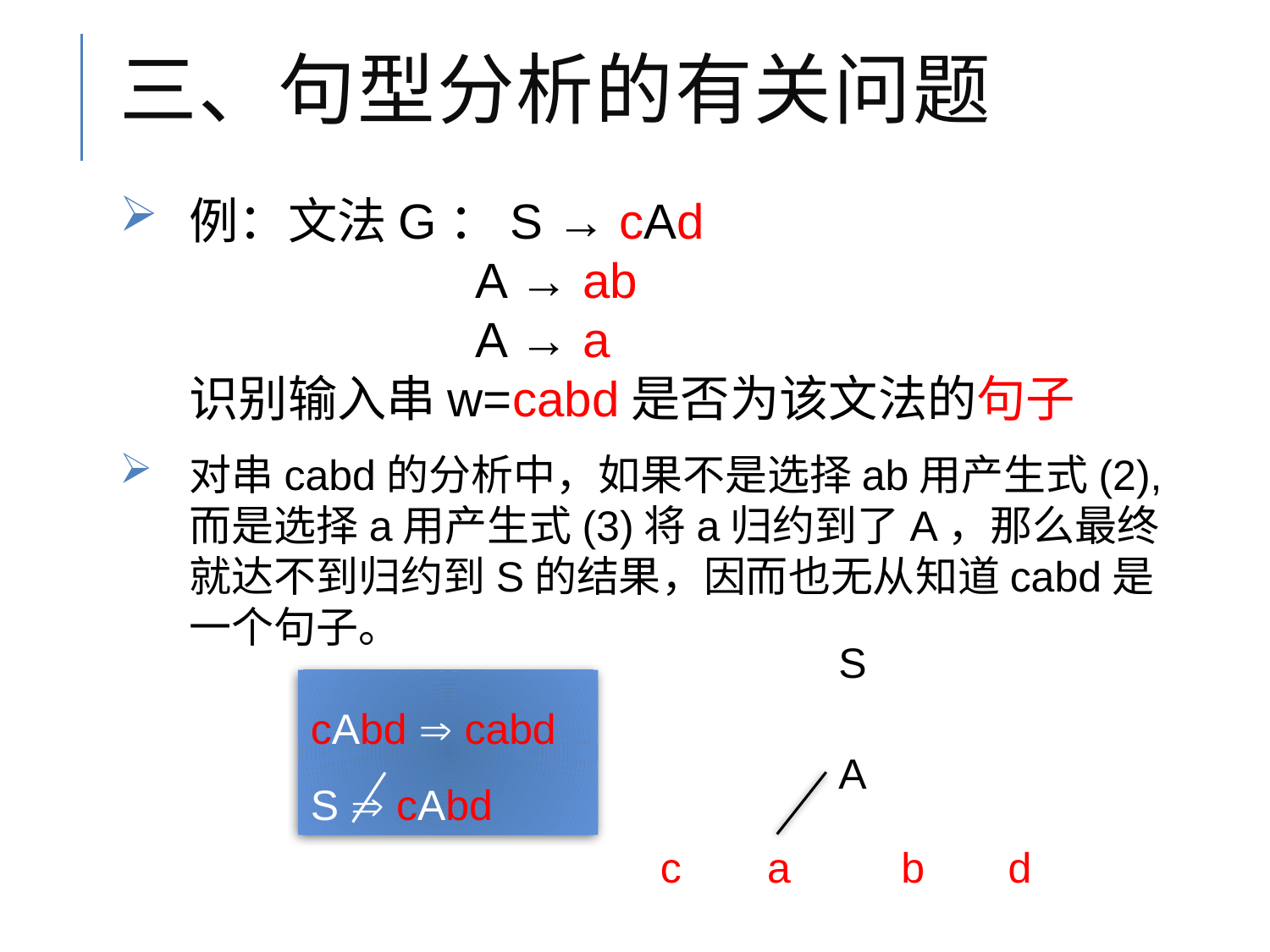

# 三、句型分析的有关问题
例：文法G：S → cAd
                     A → ab
                     A → a
识别输入串w=cabd是否为该文法的句子
对串cabd的分析中，如果不是选择ab用产生式(2),而是选择a用产生式(3)将a归约到了A，那么最终就达不到归约到S的结果，因而也无从知道cabd是一个句子。
S
cAbd ⇒ cabd
S ⇒ cAbd
A
c
d
a
b
63